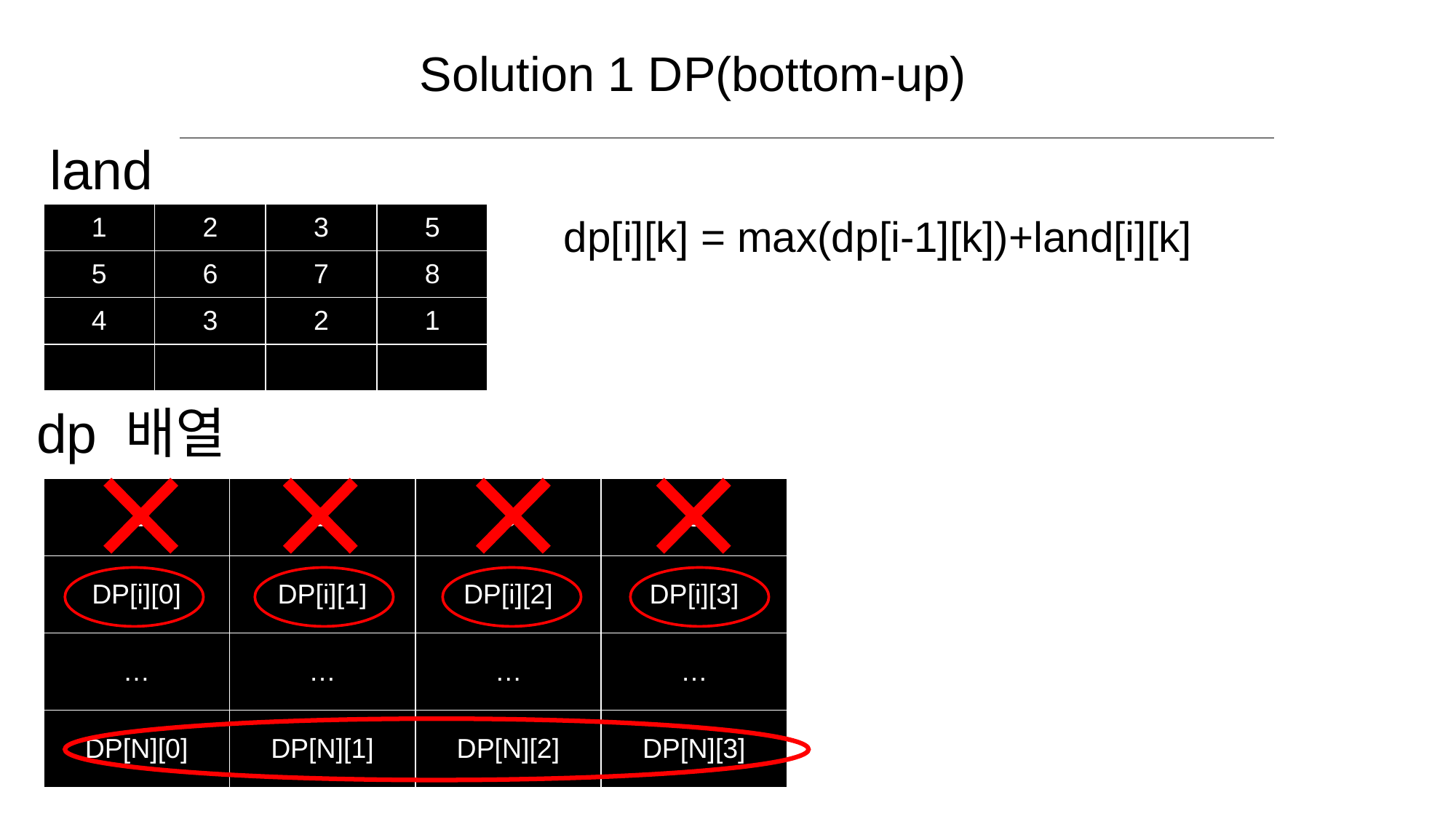

Solution 1 DP(bottom-up)
land
| 1 | 2 | 3 | 5 |
| --- | --- | --- | --- |
| 5 | 6 | 7 | 8 |
| 4 | 3 | 2 | 1 |
|  |  |  |  |
dp[i][k] = max(dp[i-1][k])+land[i][k]
dp 배열

| 1 | 2 | 3 | 5 |
| --- | --- | --- | --- |
| DP[i][0] | DP[i][1] | DP[i][2] | DP[i][3] |
| … | … | … | … |
| DP[N][0] | DP[N][1] | DP[N][2] | DP[N][3] |